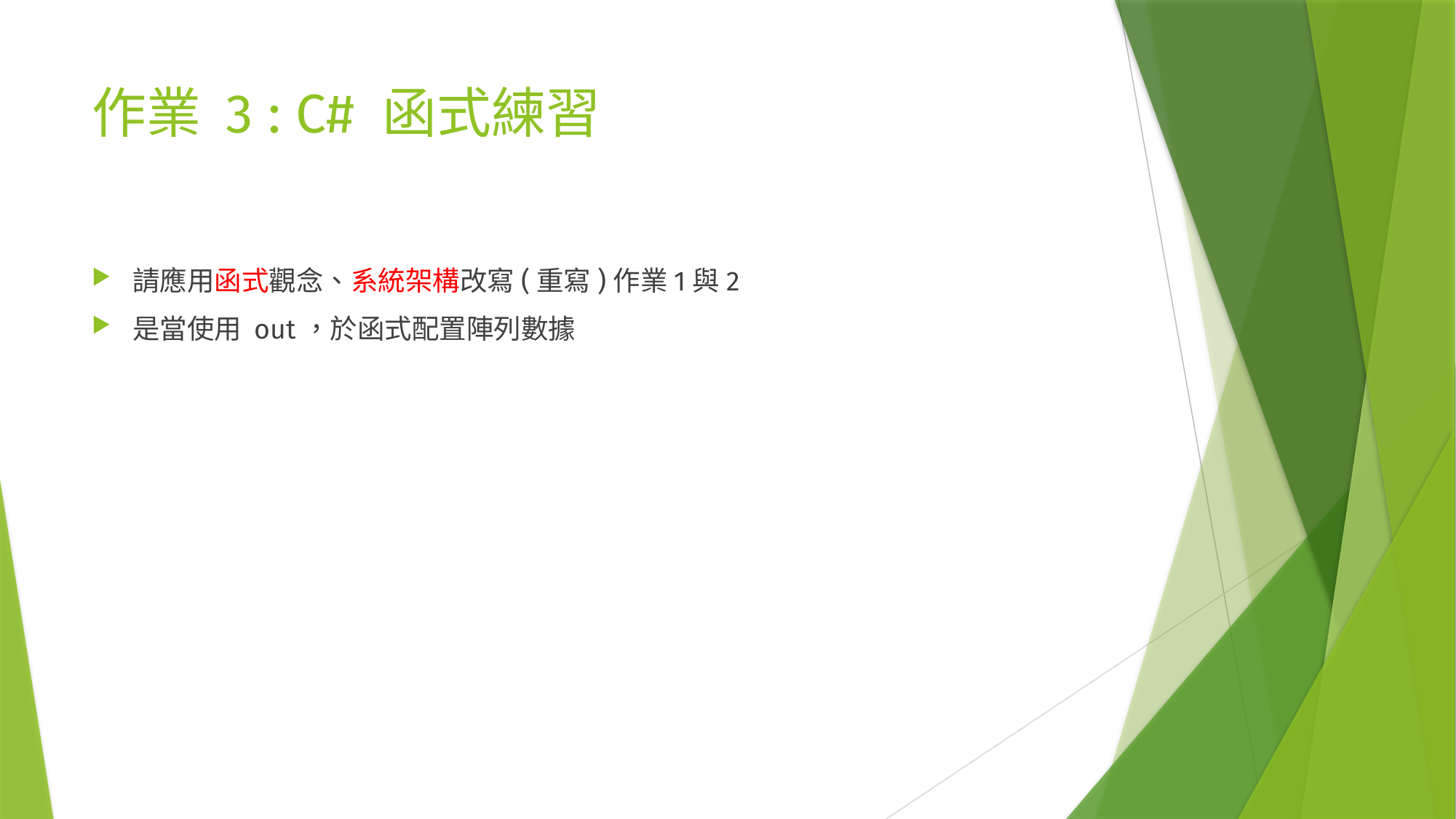

# 作業 3 : C# 函式練習
請應用函式觀念、系統架構改寫(重寫)作業1與2
是當使用 out，於函式配置陣列數據